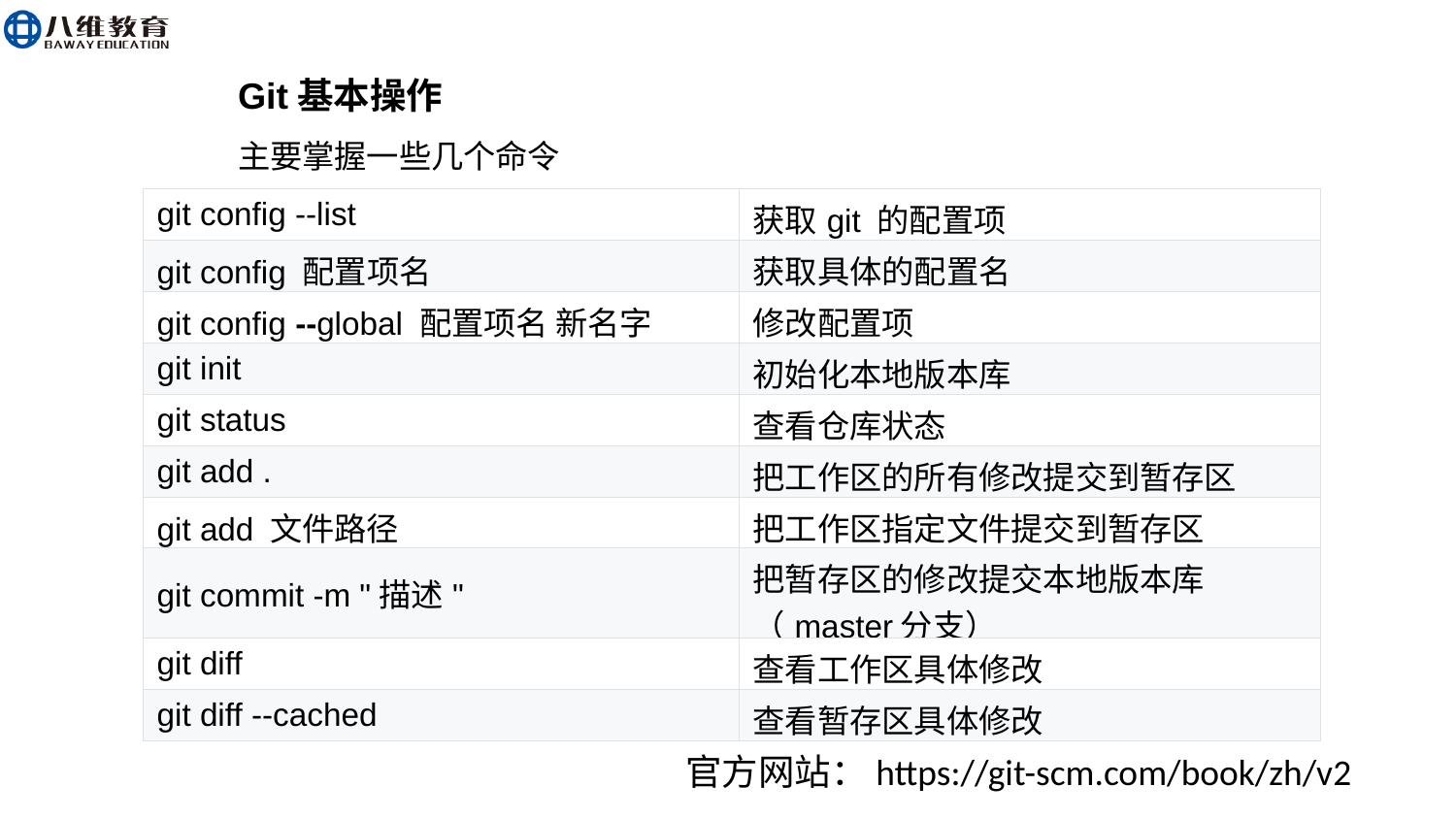

Git基本操作
主要掌握一些几个命令

主要，这些命令都是基于单人开发的版本控制。

| git config --list | 获取git 的配置项 |
| --- | --- |
| git config 配置项名 | 获取具体的配置名 |
| git config --global 配置项名 新名字 | 修改配置项 |
| git init | 初始化本地版本库 |
| git status | 查看仓库状态 |
| git add . | 把工作区的所有修改提交到暂存区 |
| git add 文件路径 | 把工作区指定文件提交到暂存区 |
| git commit -m "描述" | 把暂存区的修改提交本地版本库（master分支） |
| git diff | 查看工作区具体修改 |
| git diff --cached | 查看暂存区具体修改 |
官方网站：https://git-scm.com/book/zh/v2